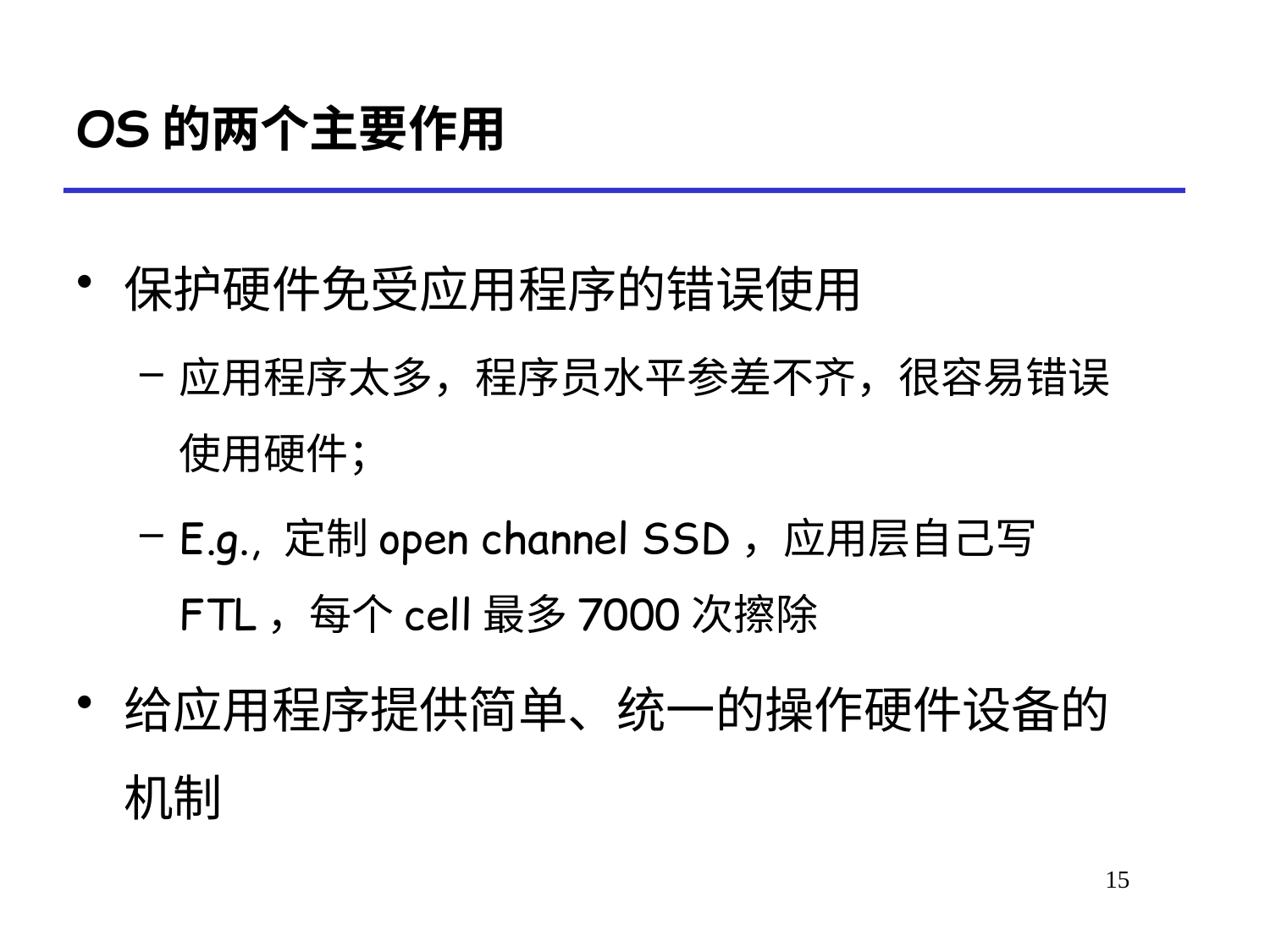

OS的两个主要作用
保护硬件免受应用程序的错误使用
应用程序太多，程序员水平参差不齐，很容易错误使用硬件；
E.g., 定制open channel SSD，应用层自己写FTL，每个cell最多7000次擦除
给应用程序提供简单、统一的操作硬件设备的机制
# 15